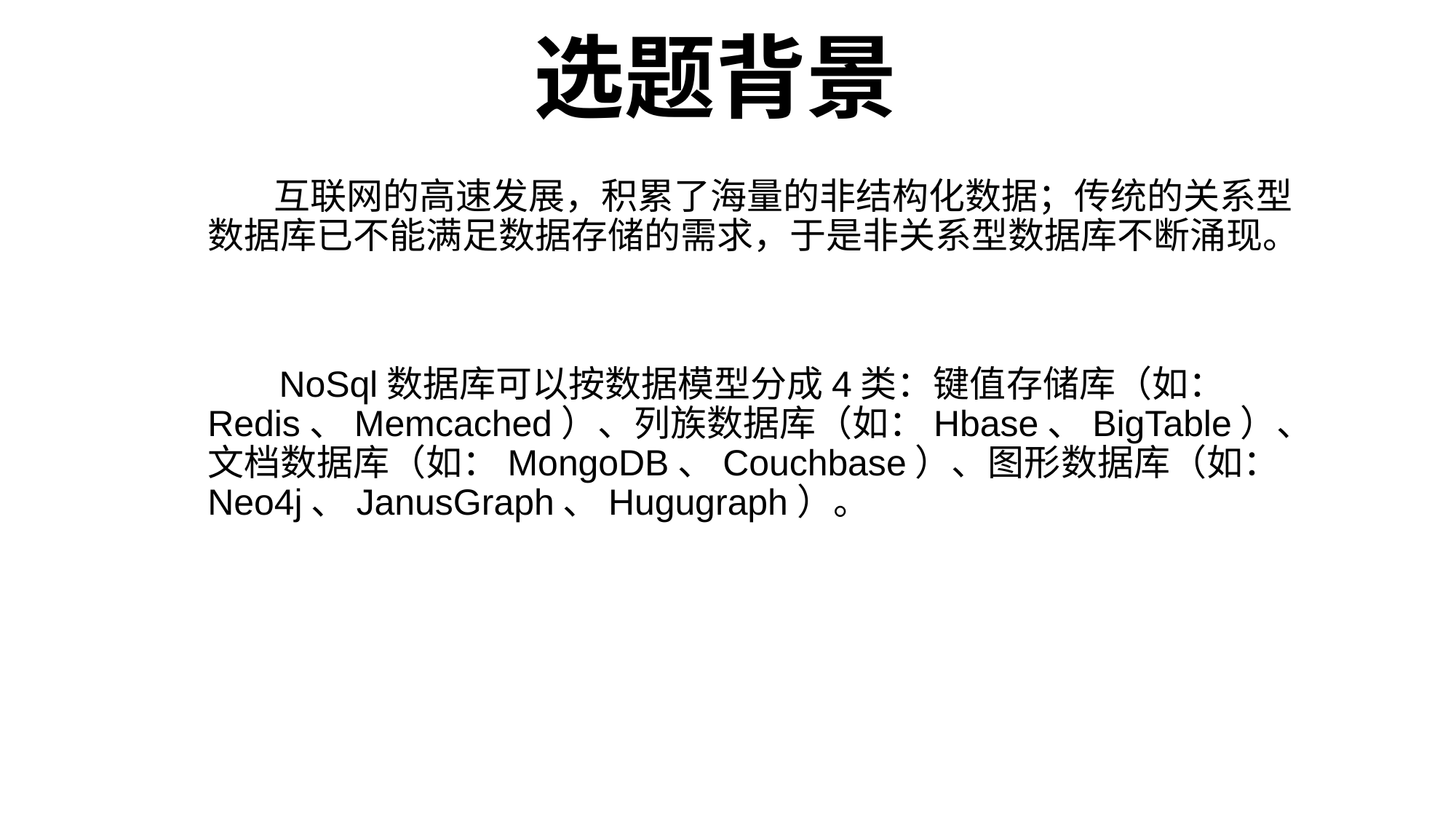

# 选题背景
       互联网的高速发展，积累了海量的非结构化数据；传统的关系型数据库已不能满足数据存储的需求，于是非关系型数据库不断涌现。

       NoSql数据库可以按数据模型分成4类：键值存储库（如：Redis、Memcached）、列族数据库（如：Hbase、BigTable）、文档数据库（如：MongoDB、Couchbase）、图形数据库（如：Neo4j、JanusGraph、Hugugraph）。